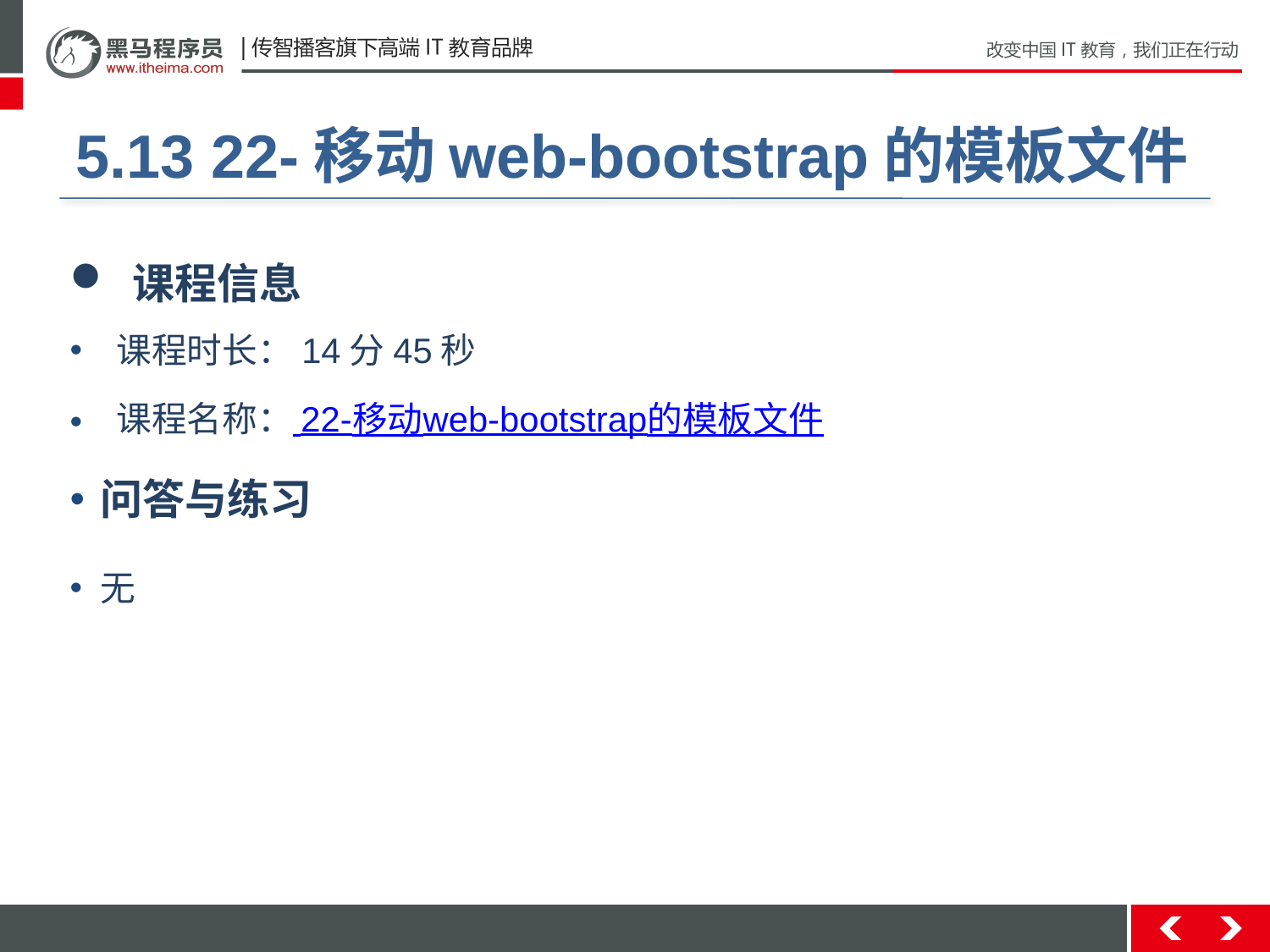

#
5.13 22-移动web-bootstrap的模板文件
 课程信息
 课程时长：14分45秒
 课程名称： 22-移动web-bootstrap的模板文件
问答与练习
无